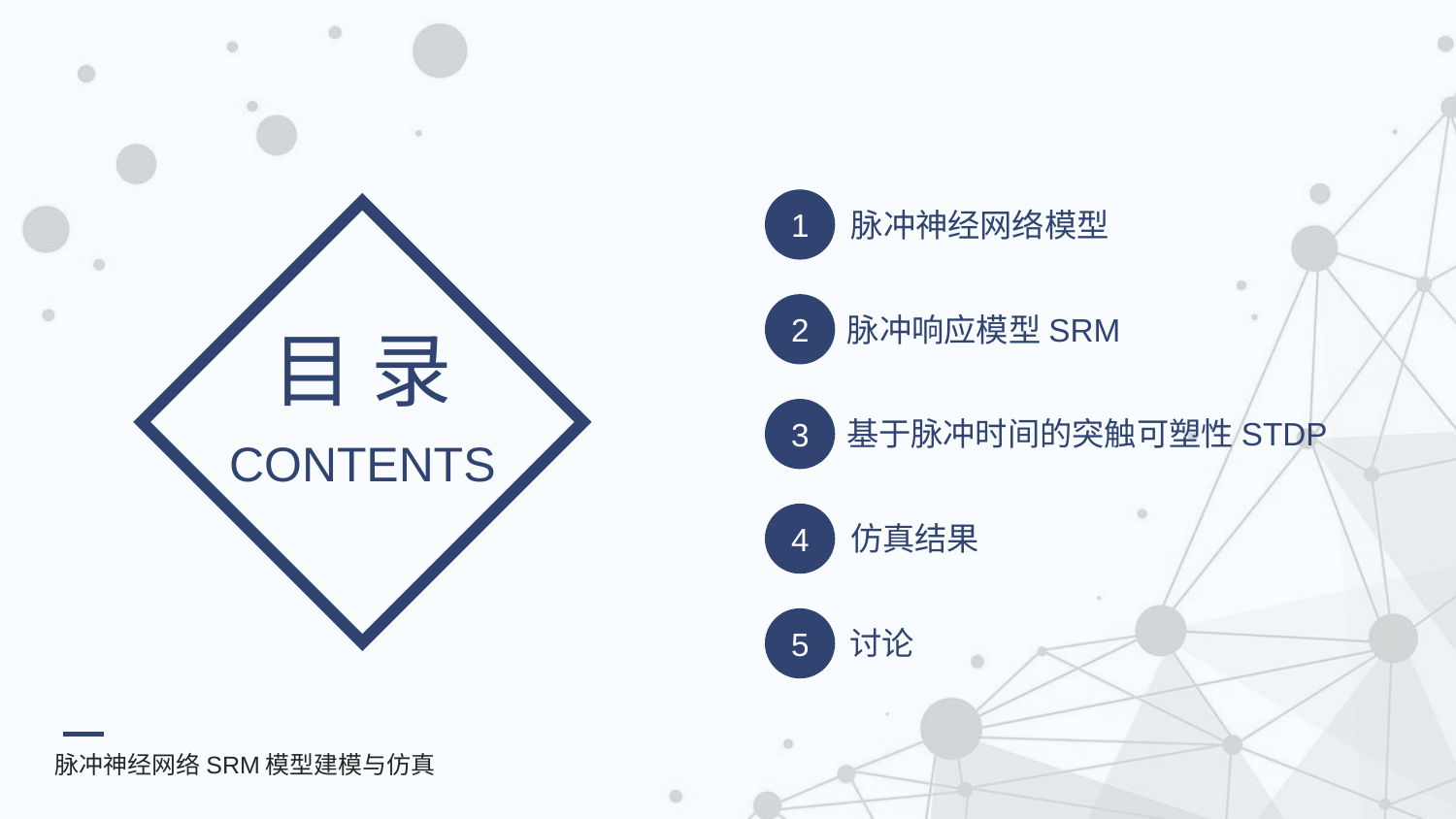

1
脉冲神经网络模型

2
脉冲响应模型SRM
目 录
3
基于脉冲时间的突触可塑性STDP
CONTENTS
4
仿真结果
5
讨论
脉冲神经网络SRM模型建模与仿真